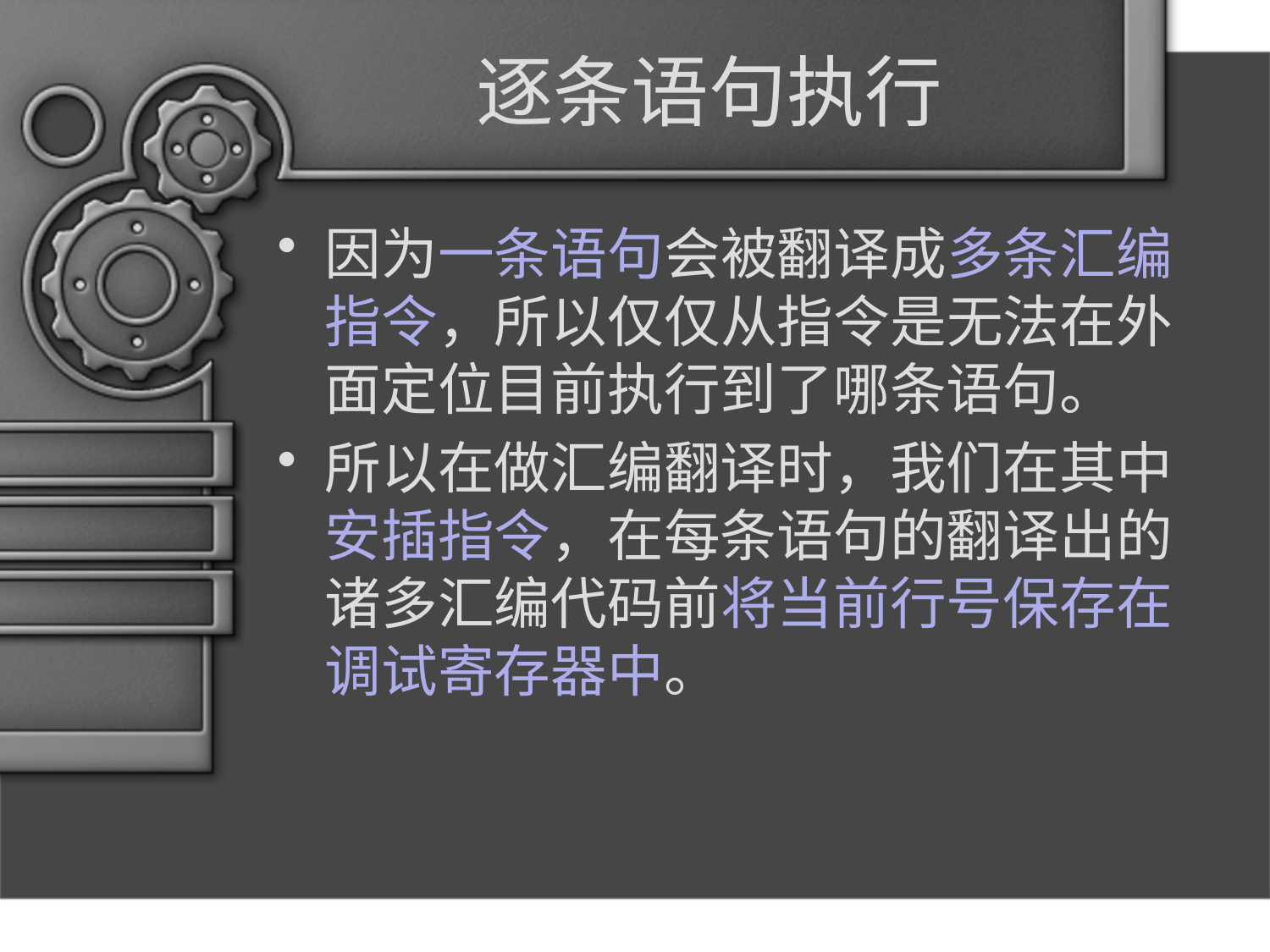

# 逐条语句执行
因为一条语句会被翻译成多条汇编指令，所以仅仅从指令是无法在外面定位目前执行到了哪条语句。
所以在做汇编翻译时，我们在其中安插指令，在每条语句的翻译出的诸多汇编代码前将当前行号保存在调试寄存器中。